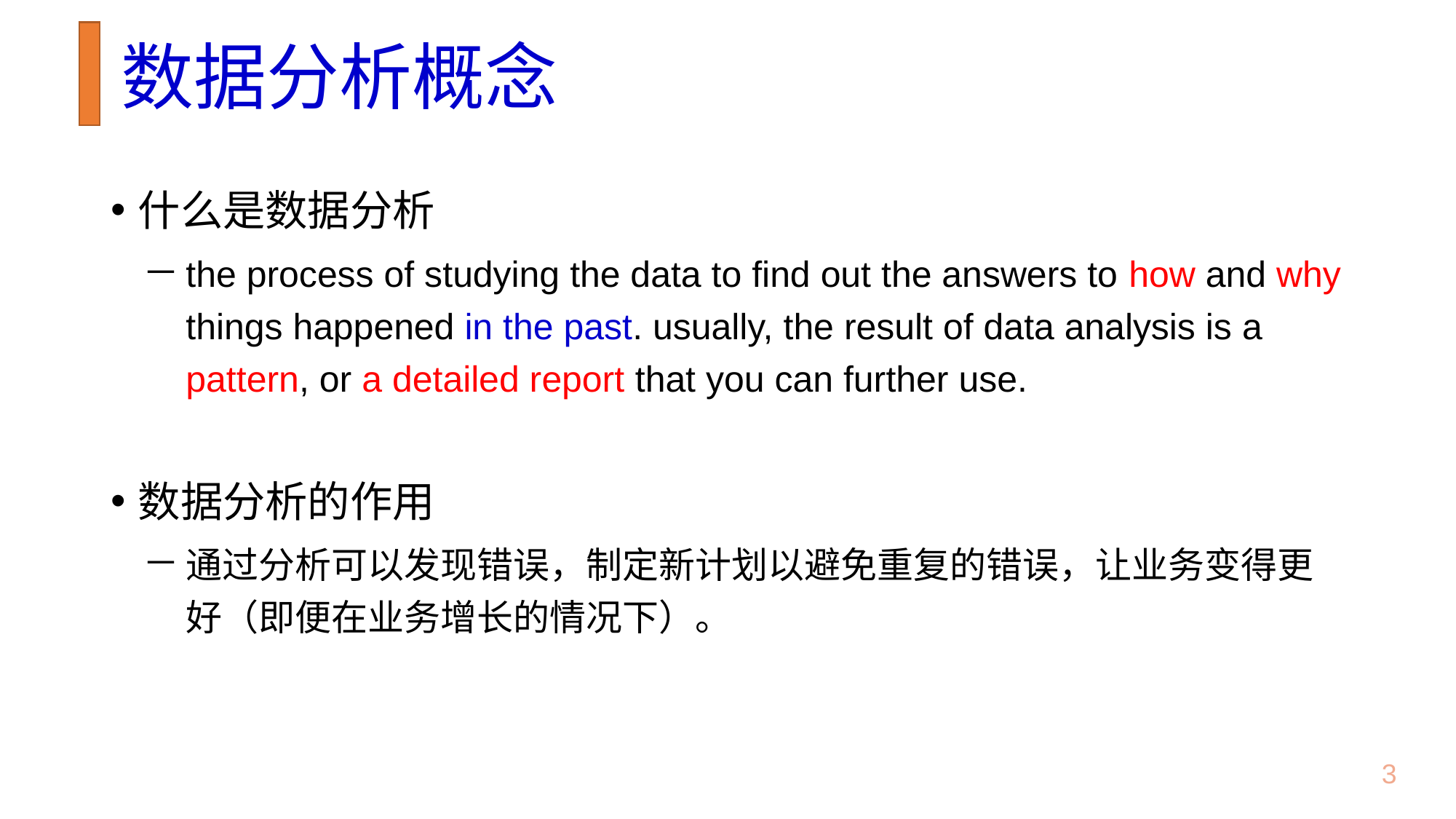

# 数据分析概念
什么是数据分析
the process of studying the data to find out the answers to how and why things happened in the past. usually, the result of data analysis is a pattern, or a detailed report that you can further use.

数据分析的作用
通过分析可以发现错误，制定新计划以避免重复的错误，让业务变得更好（即便在业务增长的情况下）。
3